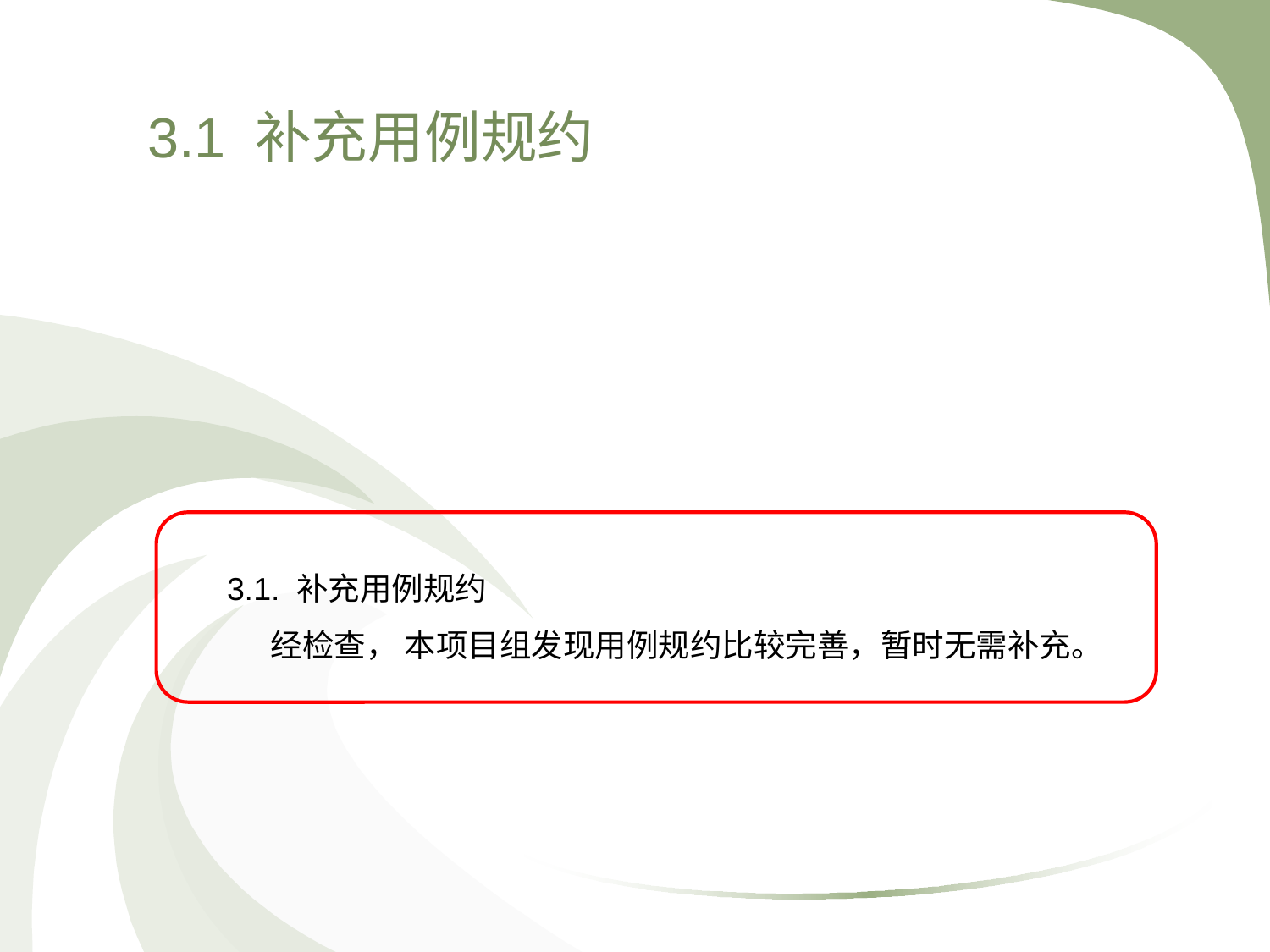

3.1 补充用例规约

3.1. 补充用例规约
     经检查， 本项目组发现用例规约比较完善，暂时无需补充。